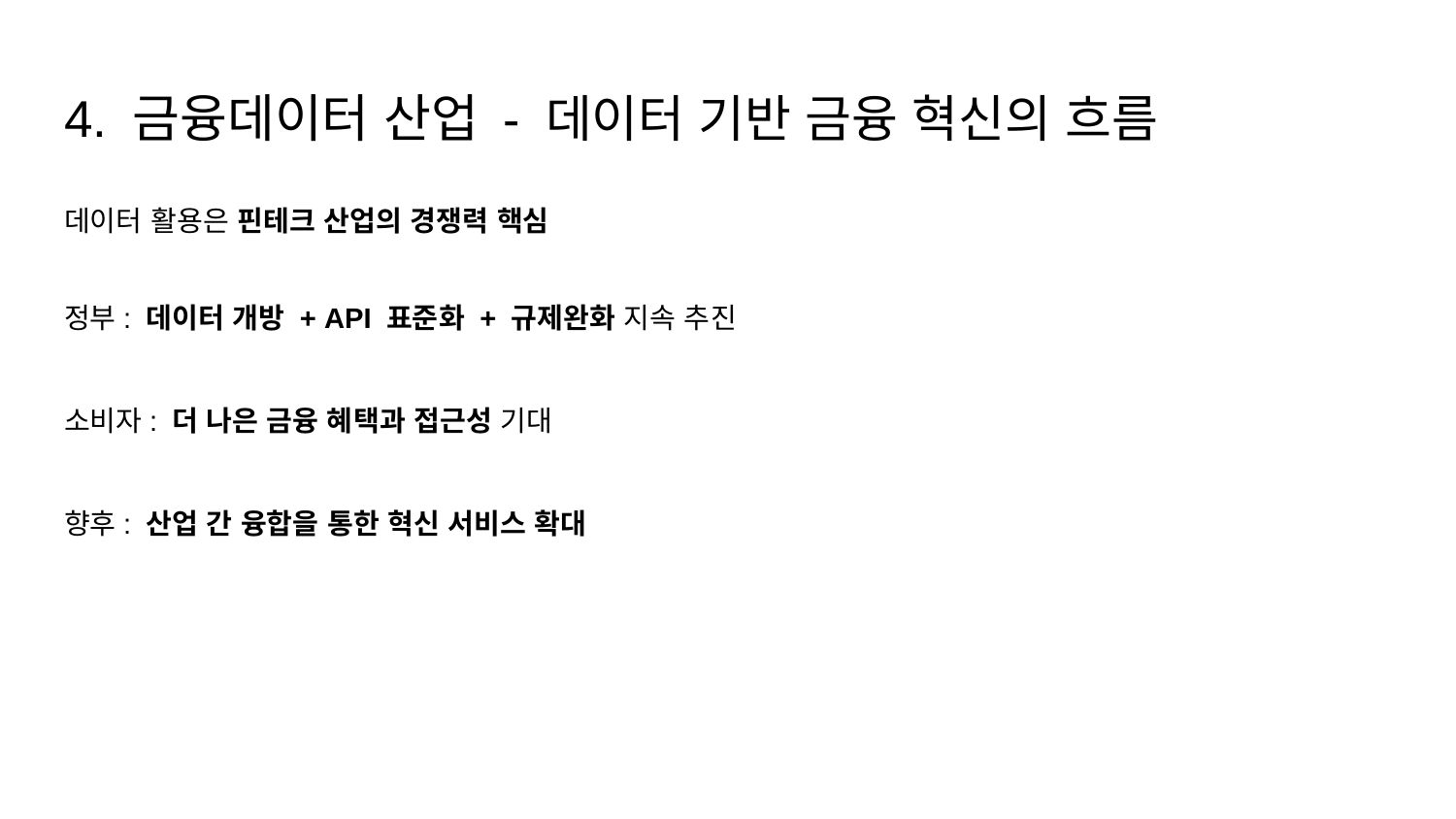

# 4. 금융데이터 산업 - 데이터 기반 금융 혁신의 흐름
데이터 활용은 핀테크 산업의 경쟁력 핵심
정부: 데이터 개방 + API 표준화 + 규제완화 지속 추진
소비자: 더 나은 금융 혜택과 접근성 기대
향후: 산업 간 융합을 통한 혁신 서비스 확대